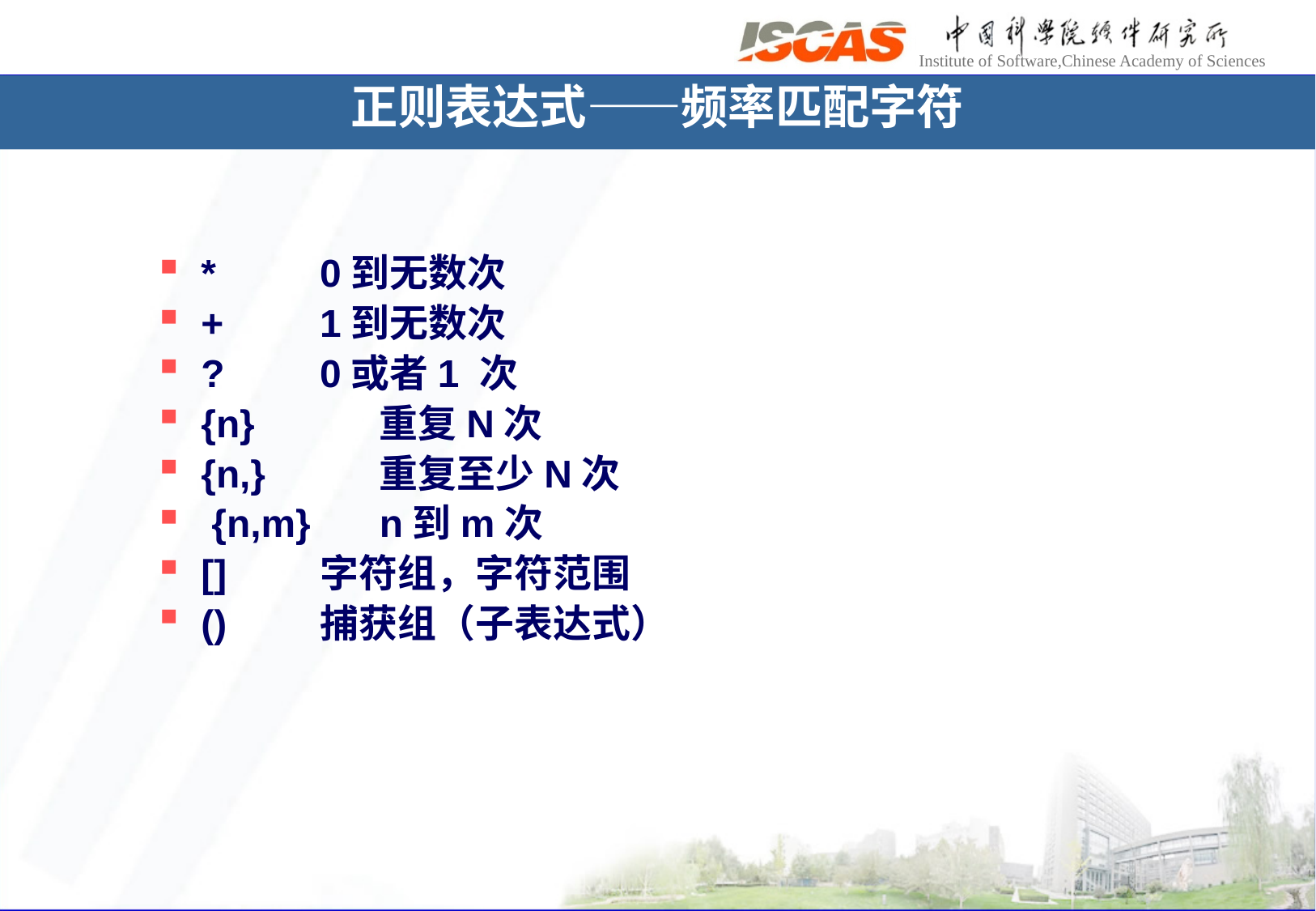

正则表达式——频率匹配字符
*    		0到无数次
+   		1到无数次
? 		0或者1 次
{n}  		重复N次
{n,} 		重复至少N次
 {n,m}   	n到m次
[]  		字符组，字符范围
()  		捕获组（子表达式）